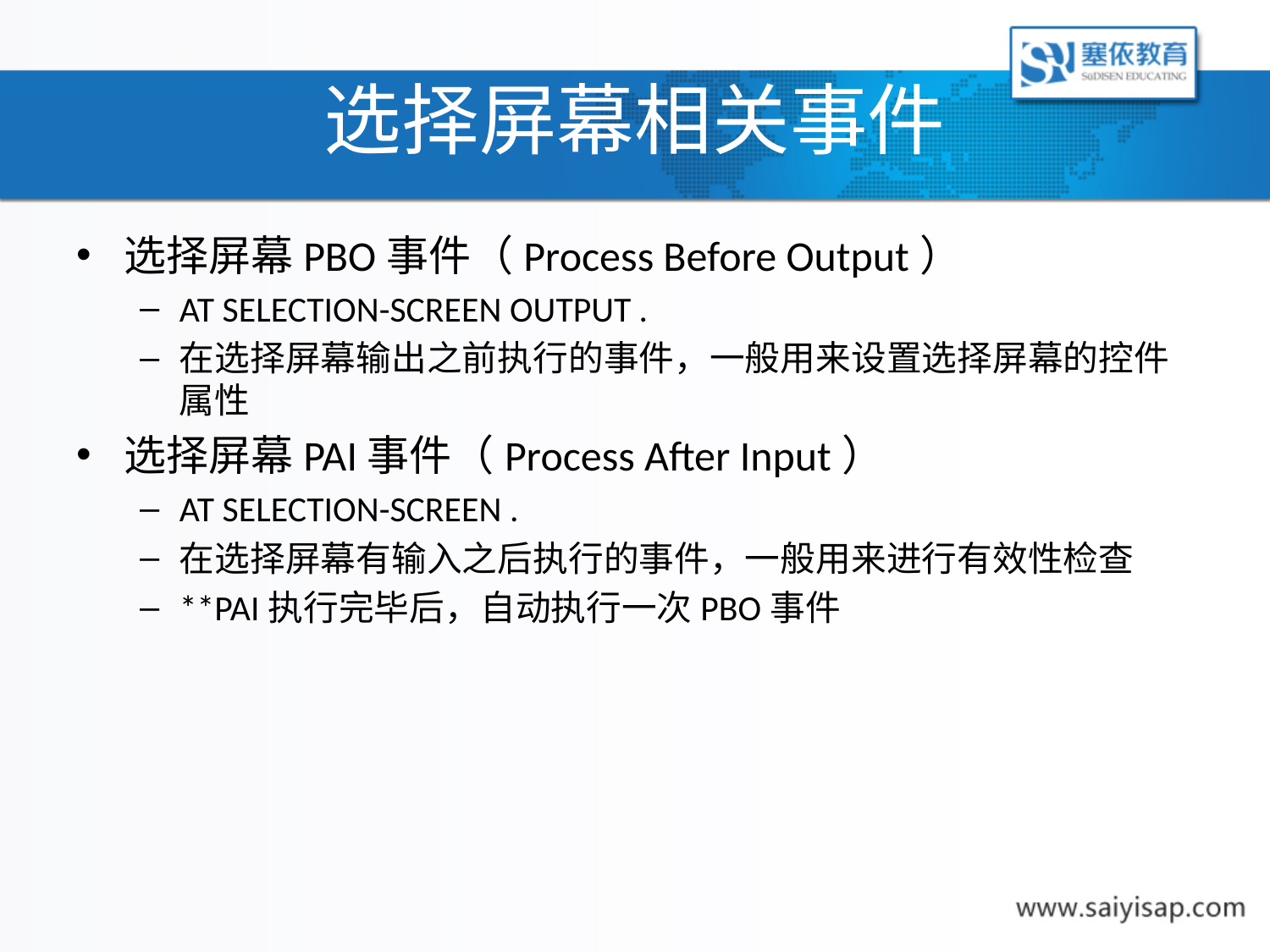

# 选择屏幕相关事件
选择屏幕PBO事件（Process Before Output）
AT SELECTION-SCREEN OUTPUT .
在选择屏幕输出之前执行的事件，一般用来设置选择屏幕的控件属性
选择屏幕PAI事件（Process After Input）
AT SELECTION-SCREEN .
在选择屏幕有输入之后执行的事件，一般用来进行有效性检查
**PAI执行完毕后，自动执行一次PBO事件